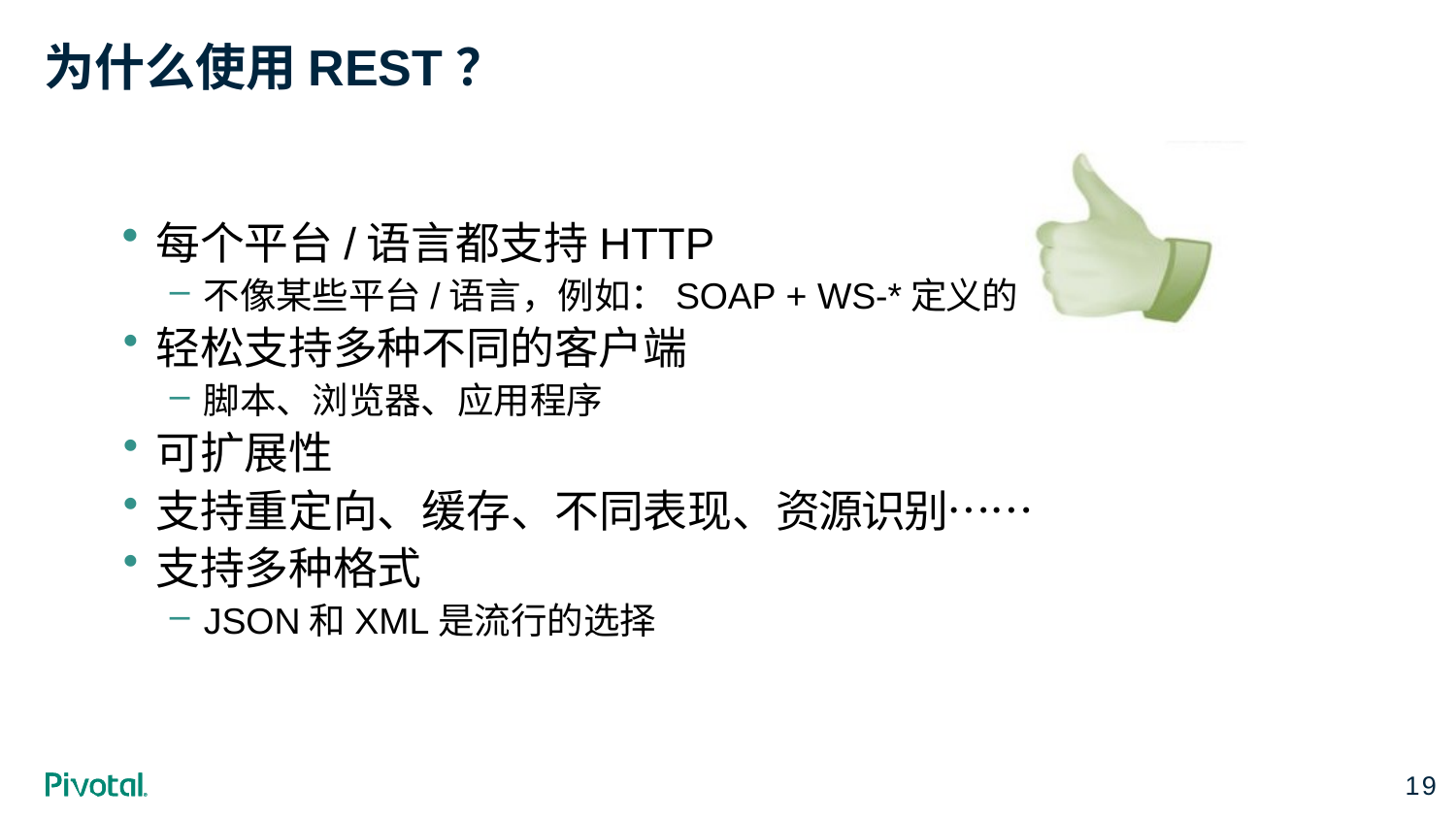

# 为什么使用REST？

每个平台/语言都支持HTTP
不像某些平台/语言，例如：SOAP + WS-*定义的
轻松支持多种不同的客户端
脚本、浏览器、应用程序
可扩展性
支持重定向、缓存、不同表现、资源识别……
支持多种格式
JSON和XML是流行的选择
19